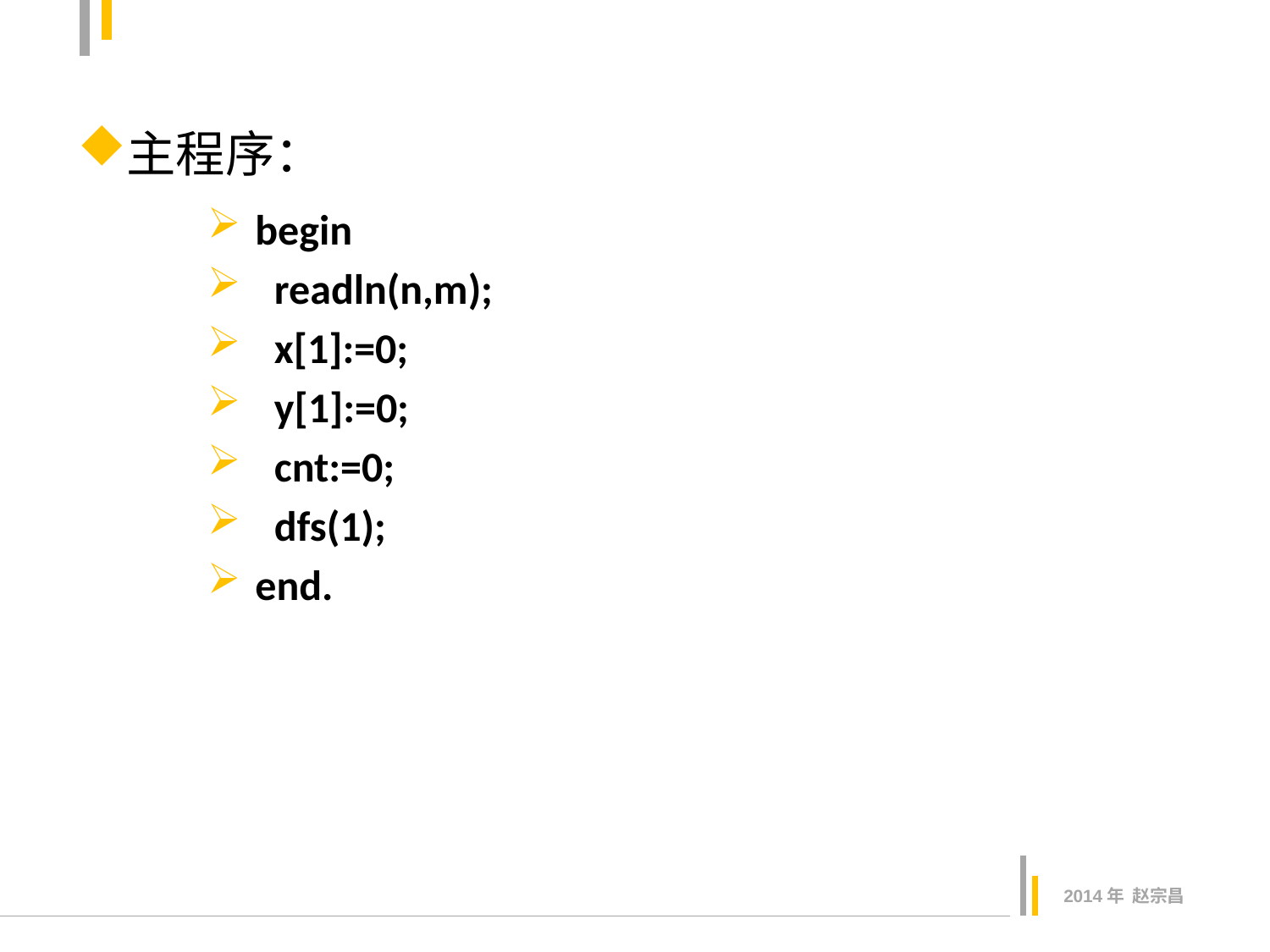

#
主程序：
begin
  readln(n,m);
  x[1]:=0;
  y[1]:=0;
  cnt:=0;
  dfs(1);
end.